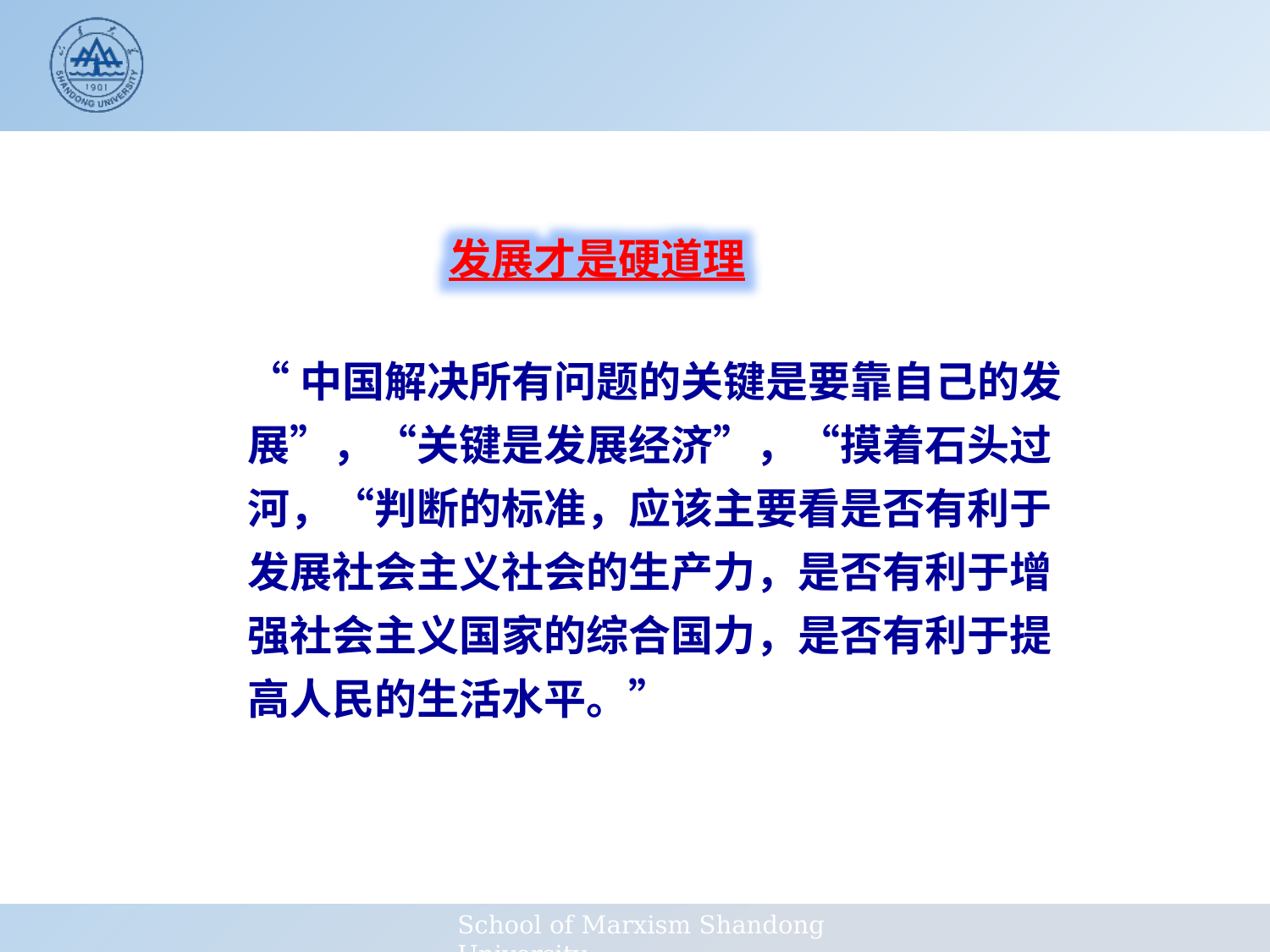

发展才是硬道理
“中国解决所有问题的关键是要靠自己的发展”，“关键是发展经济”，“摸着石头过河，“判断的标准，应该主要看是否有利于发展社会主义社会的生产力，是否有利于增强社会主义国家的综合国力，是否有利于提高人民的生活水平。”